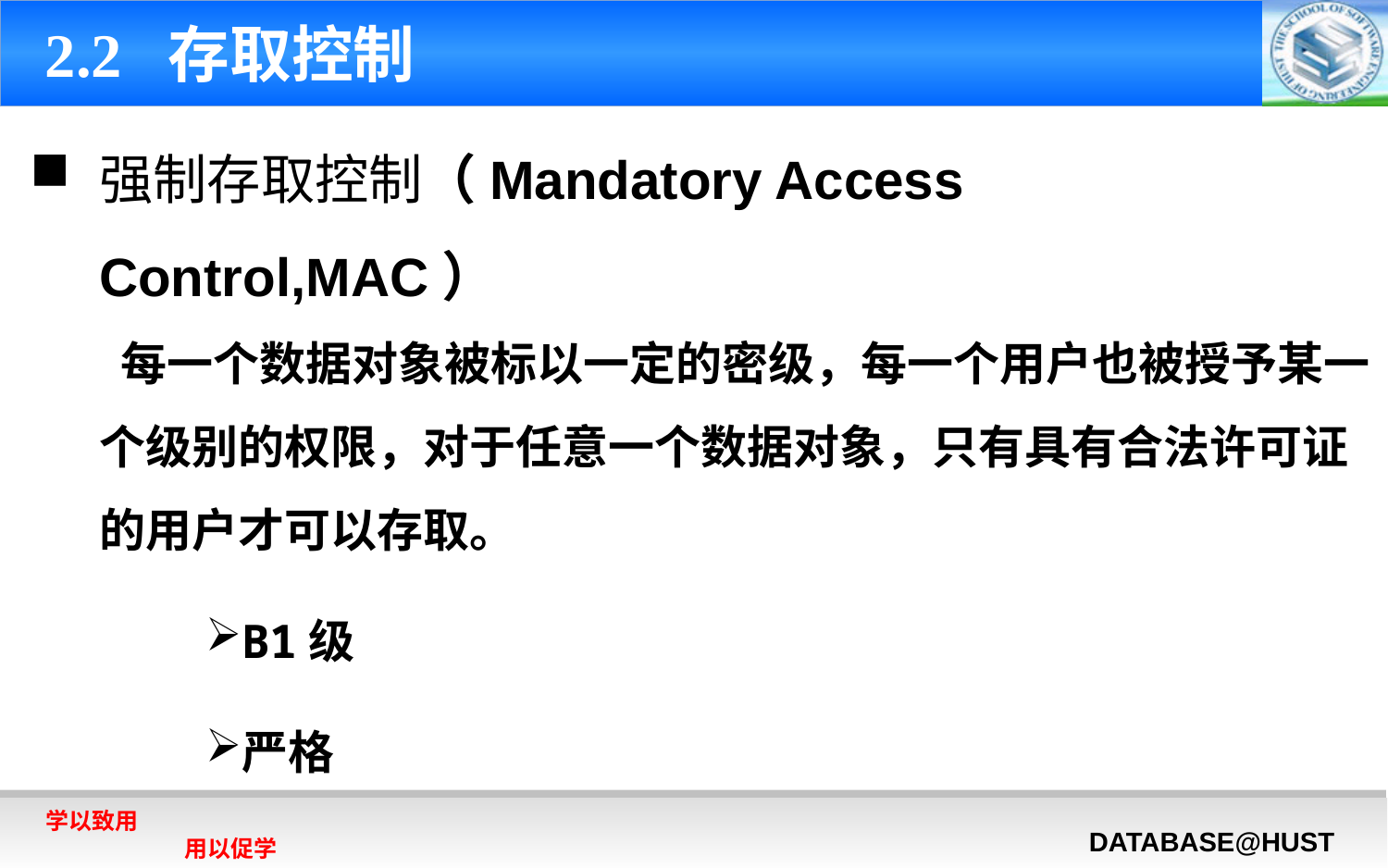

# 2.2  存取控制
强制存取控制（Mandatory Access Control,MAC）
 每一个数据对象被标以一定的密级，每一个用户也被授予某一个级别的权限，对于任意一个数据对象，只有具有合法许可证的用户才可以存取。
B1级
严格